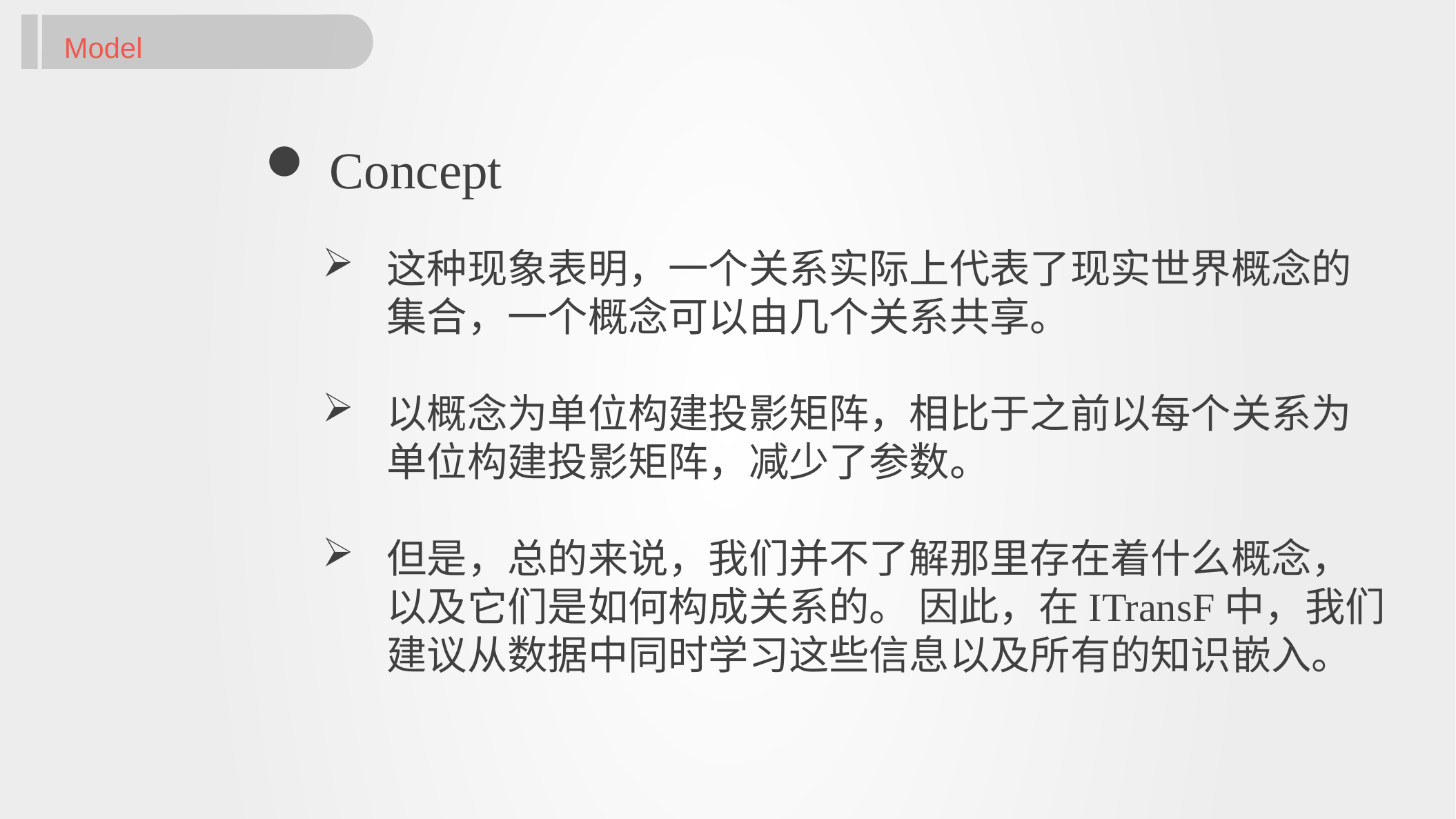

Model
 Concept
这种现象表明，一个关系实际上代表了现实世界概念的集合，一个概念可以由几个关系共享。
以概念为单位构建投影矩阵，相比于之前以每个关系为单位构建投影矩阵，减少了参数。
但是，总的来说，我们并不了解那里存在着什么概念，以及它们是如何构成关系的。 因此，在ITransF中，我们建议从数据中同时学习这些信息以及所有的知识嵌入。